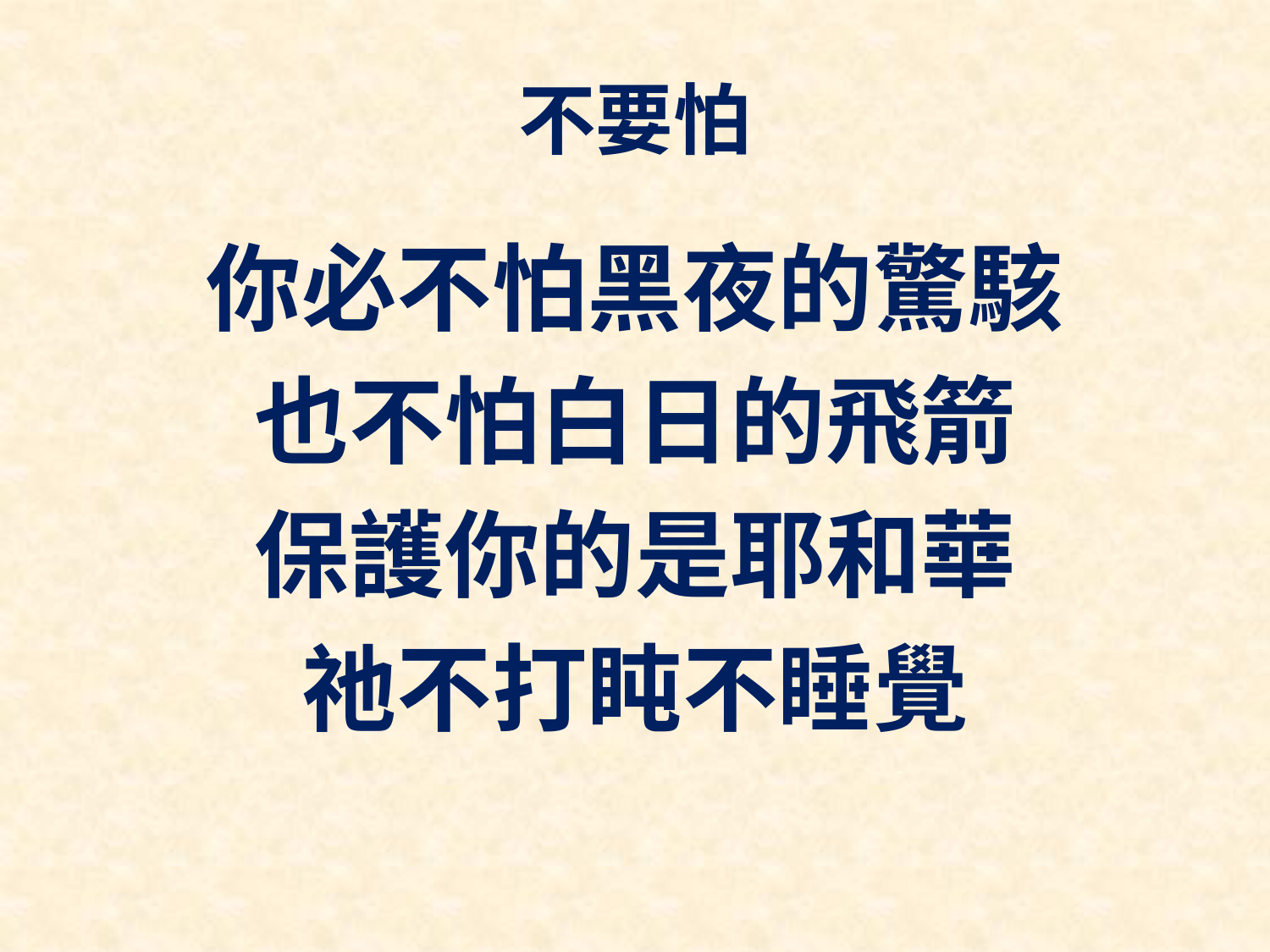

# 不要怕
你必不怕黑夜的驚駭
也不怕白日的飛箭
保護你的是耶和華
祂不打盹不睡覺